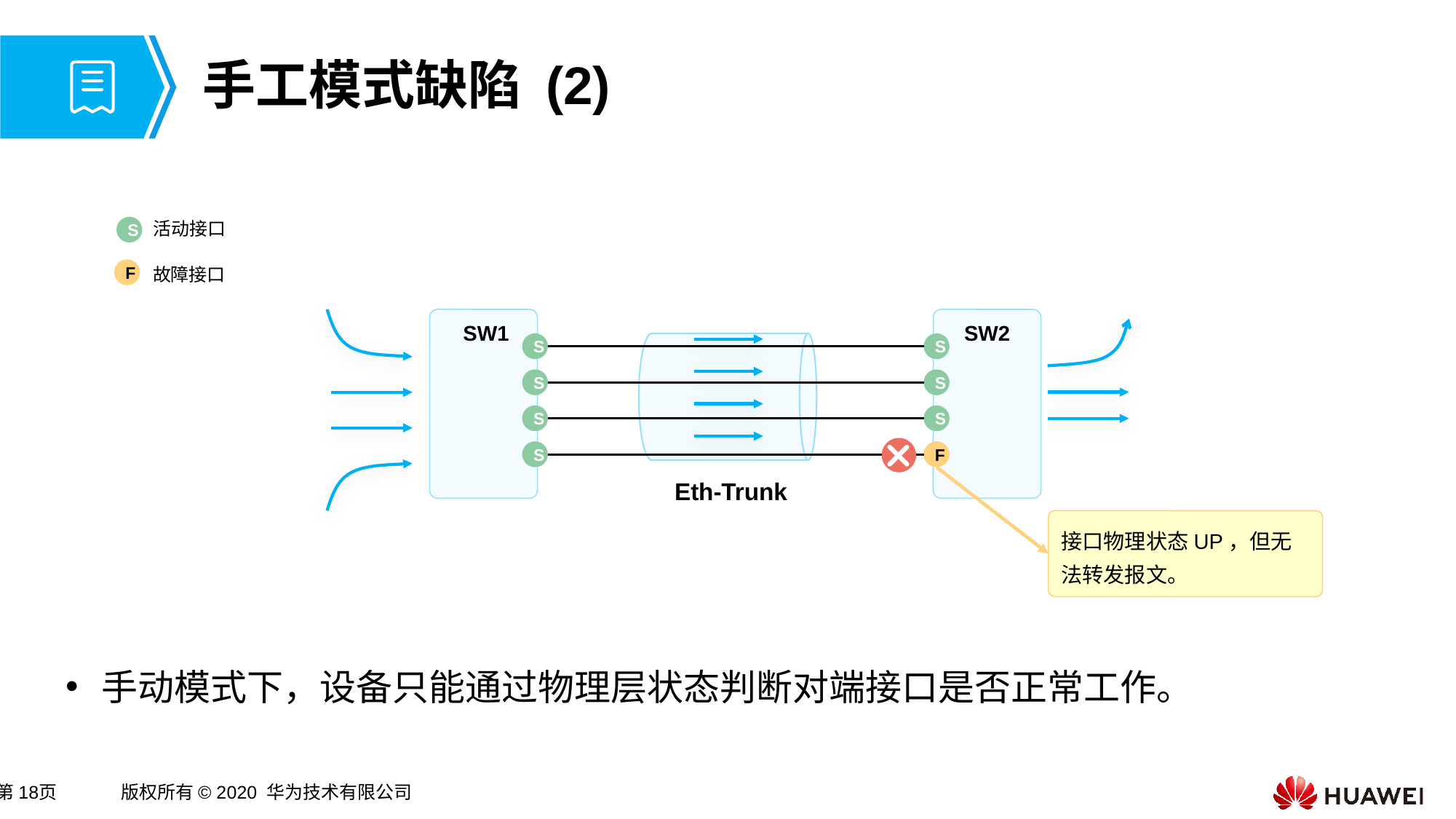

# 手工模式缺陷 (2)

手动模式下，设备只能通过物理层状态判断对端接口是否正常工作。

活动接口
S
故障接口
F

SW1
SW2

S
S

S
S
S
S

S
F
Eth-Trunk
接口物理状态UP，但无法转发报文。